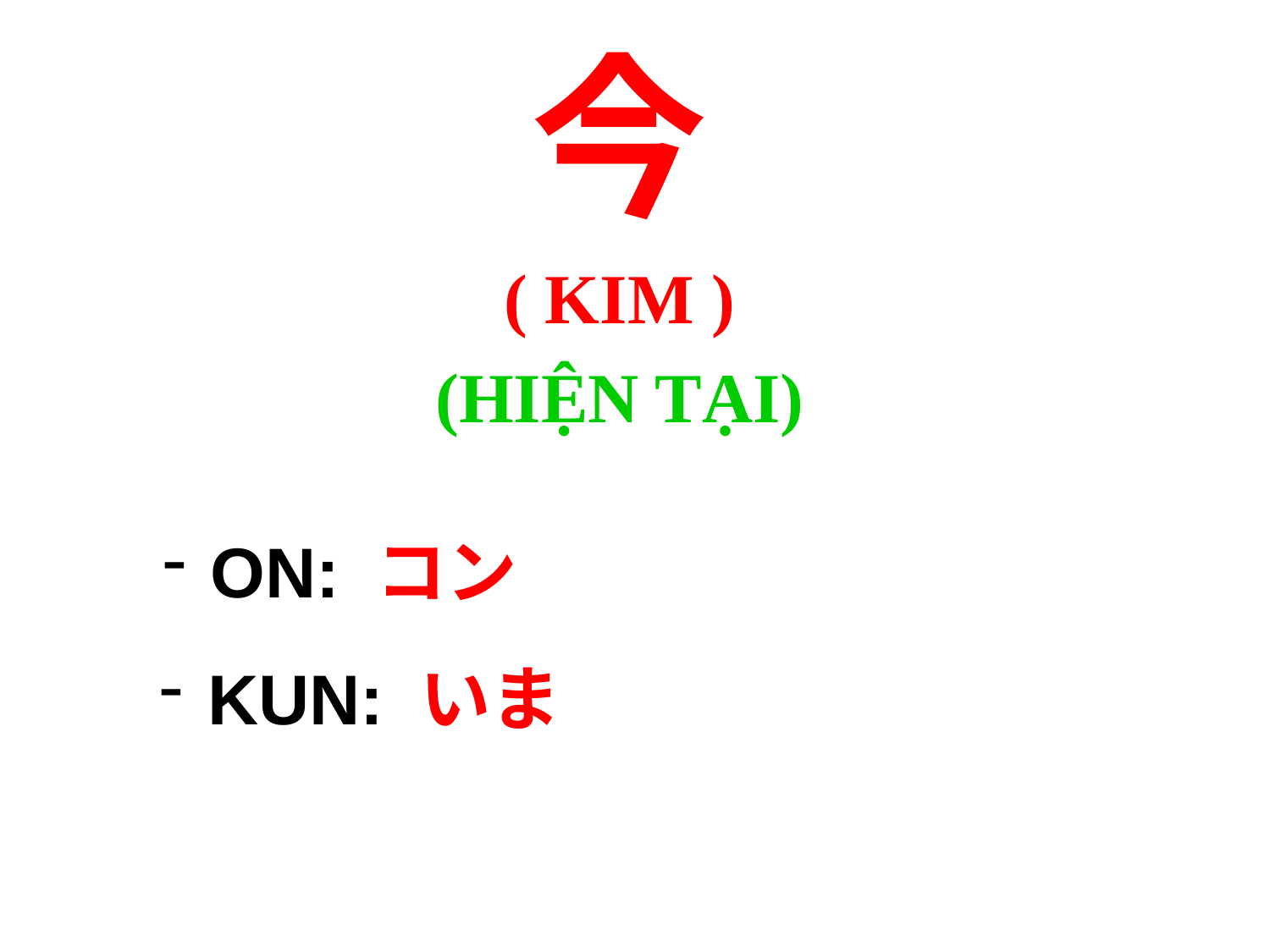

今
( KIM )
(HIỆN TẠI)

ON: コン

KUN: いま